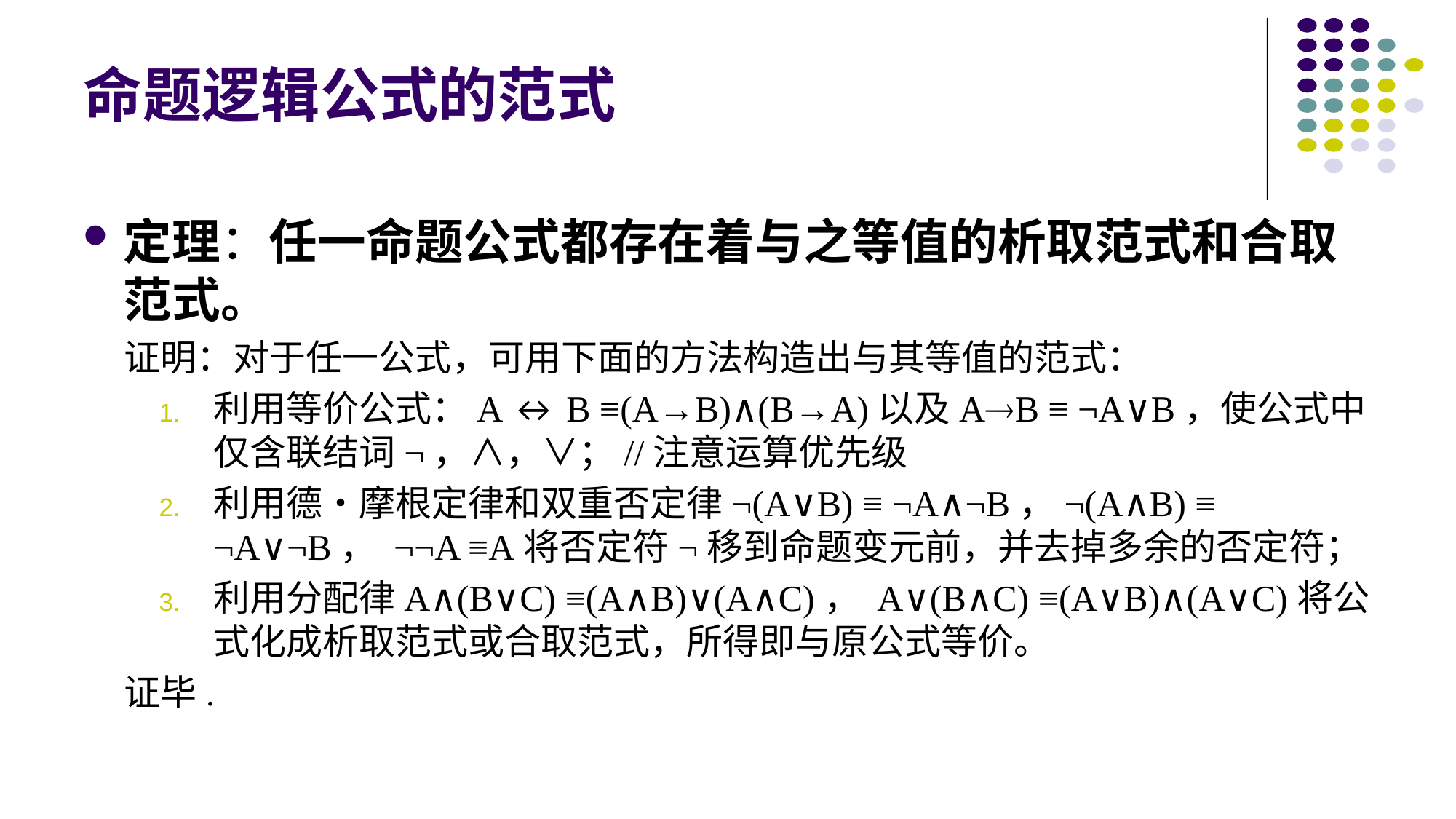

# 命题逻辑公式的范式
定理：任一命题公式都存在着与之等值的析取范式和合取范式。
证明：对于任一公式，可用下面的方法构造出与其等值的范式：
利用等价公式：A ↔ B ≡(A→B)∧(B→A)以及A→B ≡ ¬A∨B，使公式中仅含联结词¬，∧，∨；//注意运算优先级
利用德•摩根定律和双重否定律¬(A∨B) ≡ ¬A∧¬B，¬(A∧B) ≡ ¬A∨¬B， ¬¬A ≡A将否定符¬移到命题变元前，并去掉多余的否定符；
利用分配律A∧(B∨C) ≡(A∧B)∨(A∧C)， A∨(B∧C) ≡(A∨B)∧(A∨C)将公式化成析取范式或合取范式，所得即与原公式等价。
证毕.